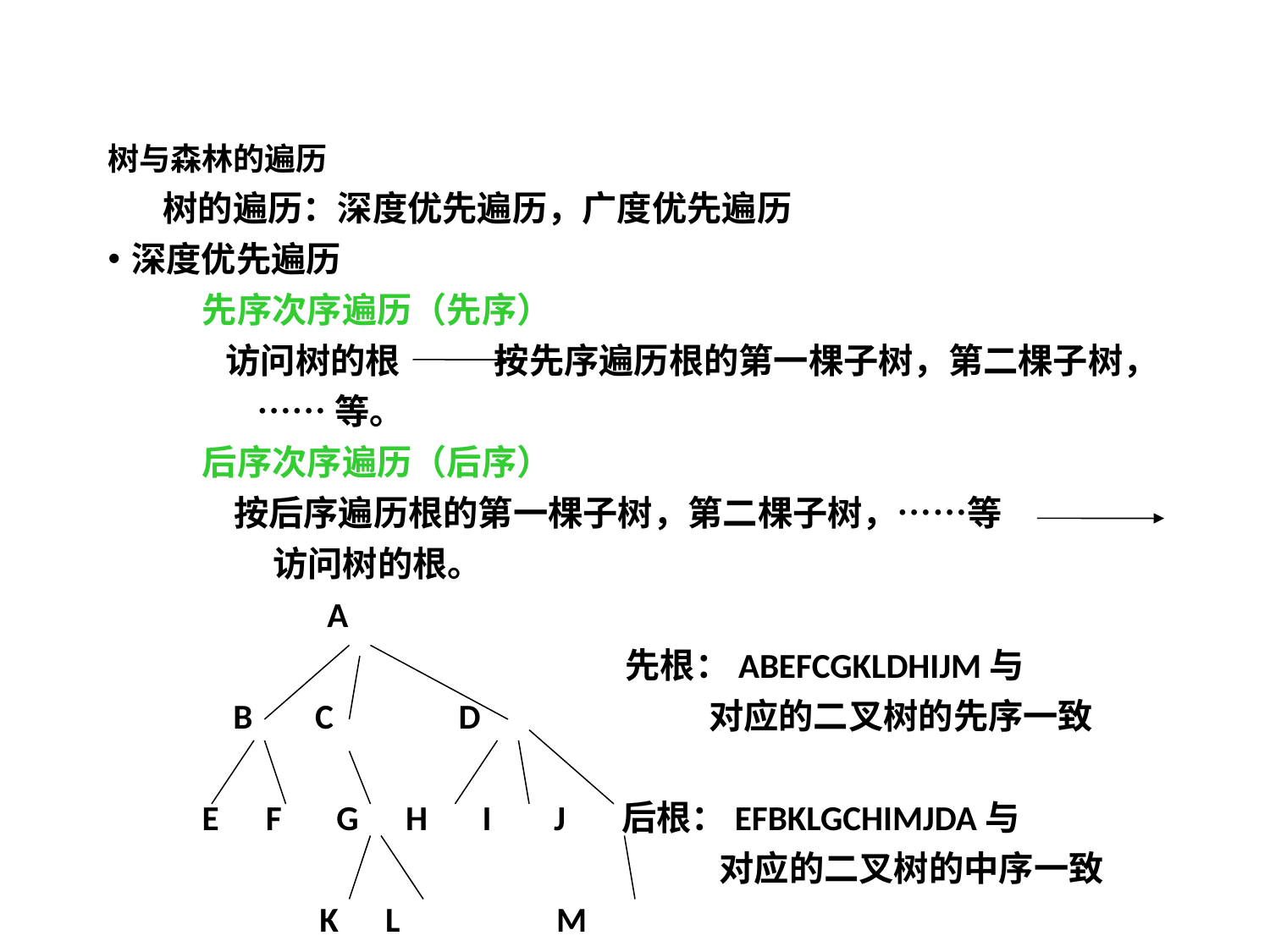

#
树与森林的遍历
      树的遍历：深度优先遍历，广度优先遍历
深度优先遍历
           先序次序遍历（先序）
              访问树的根            按先序遍历根的第一棵子树，第二棵子树，
                   ……等。
           后序次序遍历（后序）
               按后序遍历根的第一棵子树，第二棵子树，……等
                    访问树的根。
                            A
                                                                 先根：ABEFCGKLDHIJM与
                B        C                D                            对应的二叉树的先序一致

            E      F       G      H       I        J      后根：EFBKLGCHIMJDA与
                                                                             对应的二叉树的中序一致
                           K      L                    M